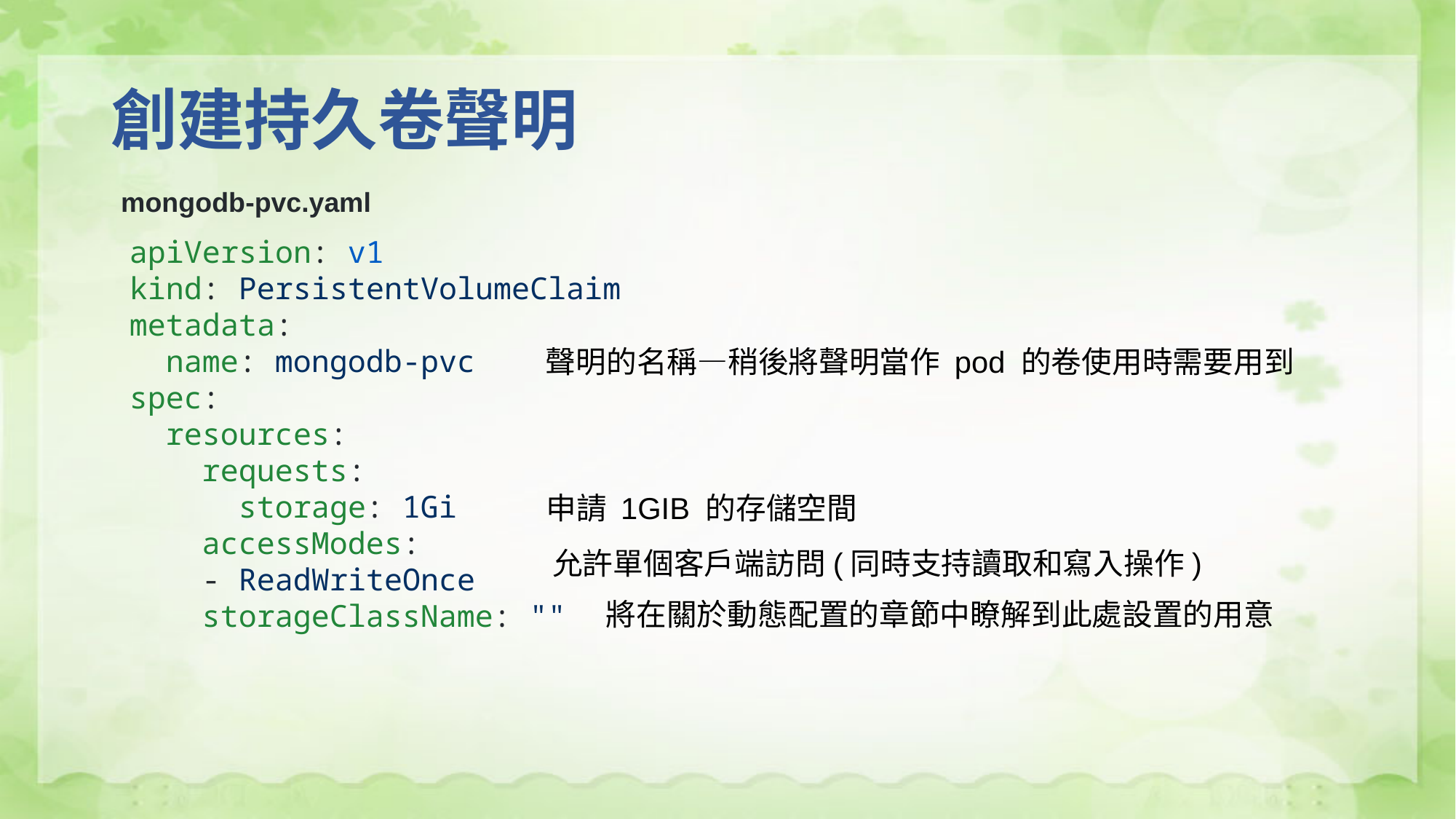

# 創建持久卷聲明
mongodb-pvc.yaml
apiVersion: v1
kind: PersistentVolumeClaim
metadata:
  name: mongodb-pvc
spec:
  resources:
    requests:
      storage: 1Gi
    accessModes:
    - ReadWriteOnce
    storageClassName: ""
聲明的名稱—稍後將聲明當作 pod 的卷使用時需要用到
申請 1GIB 的存儲空間
允許單個客戶端訪問(同時支持讀取和寫入操作)
將在關於動態配置的章節中瞭解到此處設置的用意